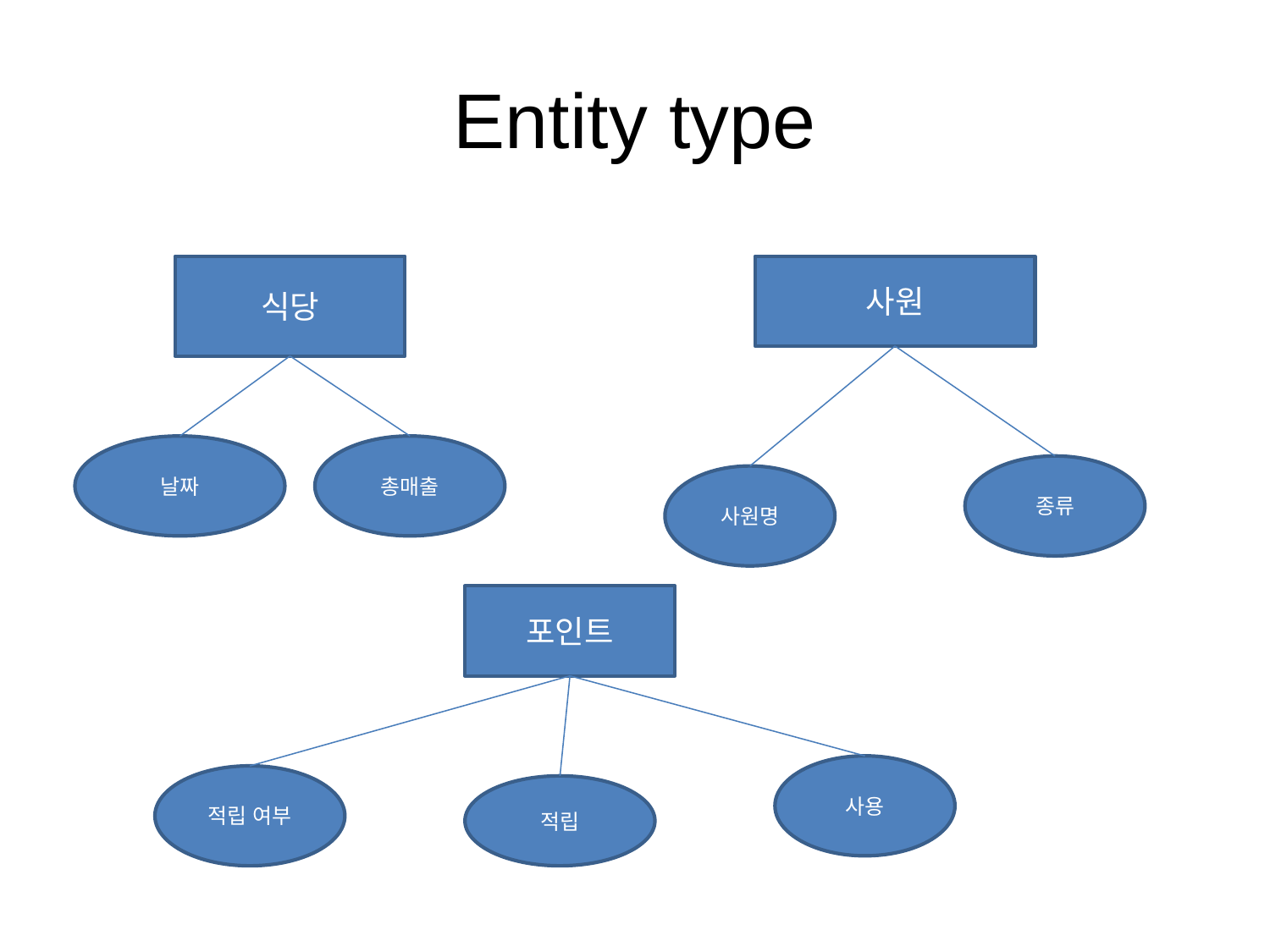

# Entity type
식당
사원
날짜
총매출
종류
사원명
포인트
사용
적립 여부
적립